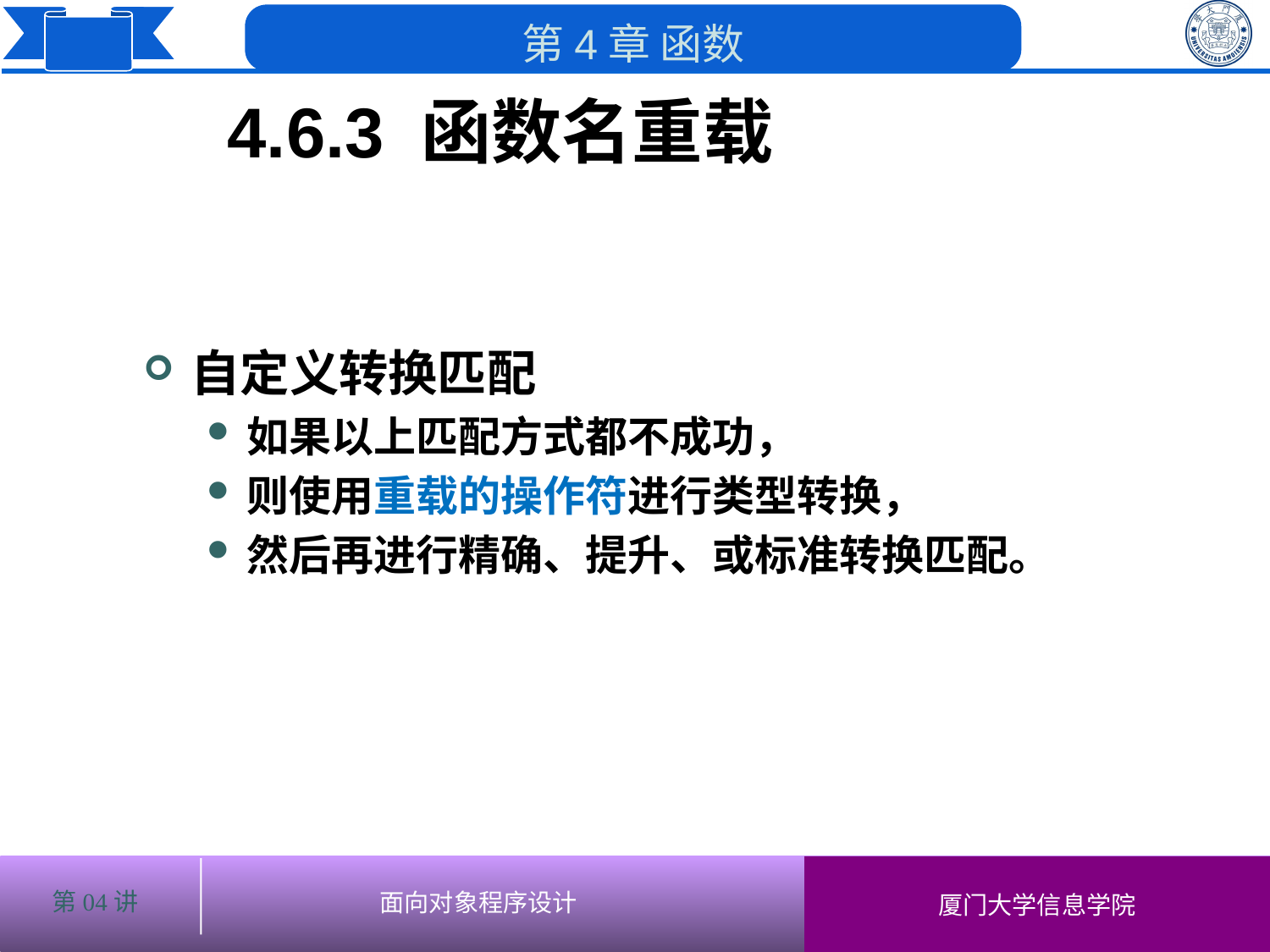

4.6.3 函数名重载
自定义转换匹配
如果以上匹配方式都不成功，
则使用重载的操作符进行类型转换，
然后再进行精确、提升、或标准转换匹配。
71